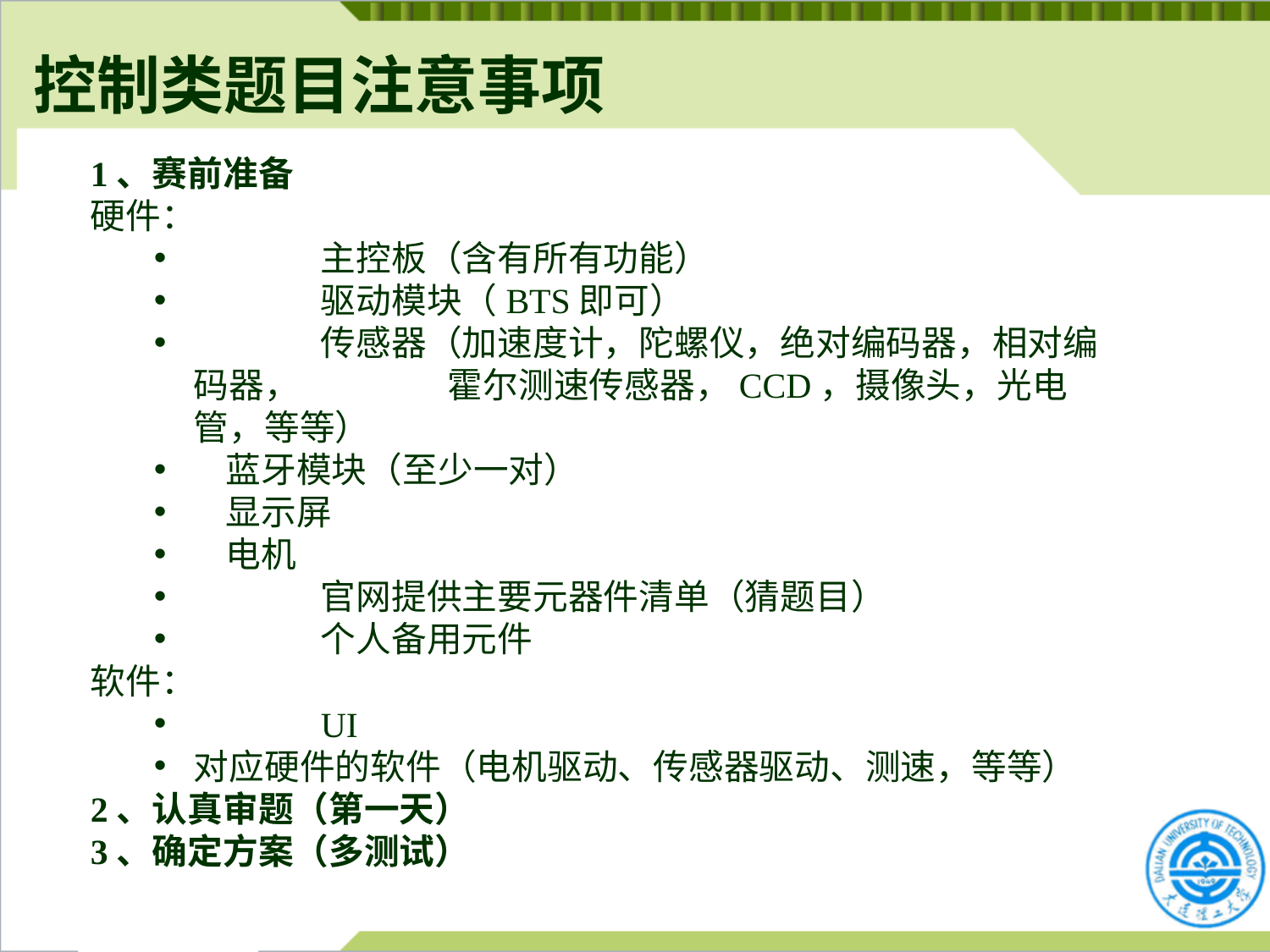

控制类题目注意事项
1、赛前准备
硬件：
	主控板（含有所有功能）
	驱动模块（BTS即可）
	传感器（加速度计，陀螺仪，绝对编码器，相对编码器，      	霍尔测速传感器，CCD，摄像头，光电管，等等）
   蓝牙模块（至少一对）
   显示屏
   电机
	官网提供主要元器件清单（猜题目）
	个人备用元件
软件：
	UI
对应硬件的软件（电机驱动、传感器驱动、测速，等等）
2、认真审题（第一天）
3、确定方案（多测试）